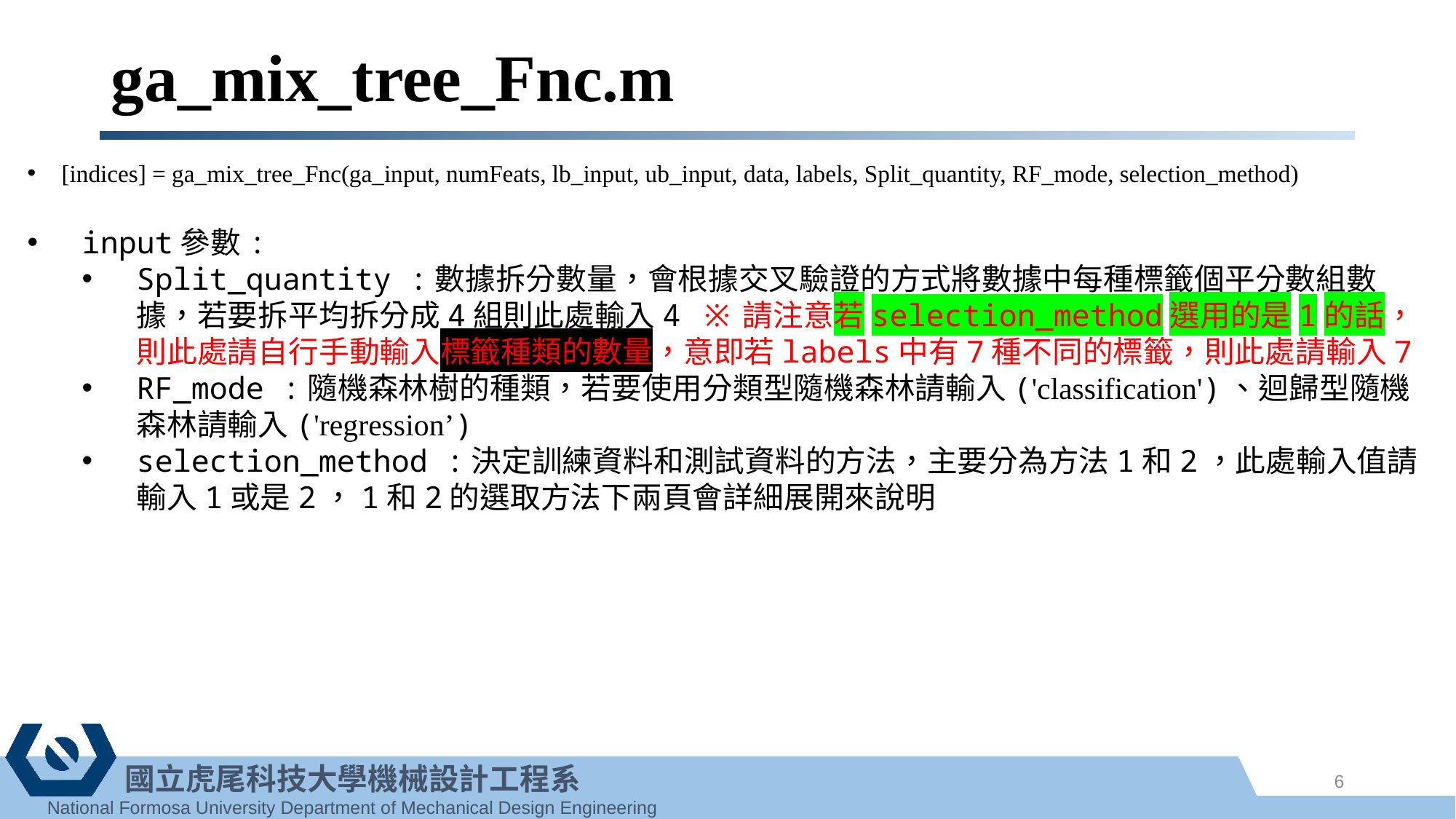

# ga_mix_tree_Fnc.m
[indices] = ga_mix_tree_Fnc(ga_input, numFeats, lb_input, ub_input, data, labels, Split_quantity, RF_mode, selection_method)

input參數:
Split_quantity :數據拆分數量，會根據交叉驗證的方式將數據中每種標籤個平分數組數據，若要拆平均拆分成4組則此處輸入4 ※請注意若selection_method選用的是1的話，則此處請自行手動輸入標籤種類的數量，意即若labels中有7種不同的標籤，則此處請輸入7
RF_mode :隨機森林樹的種類，若要使用分類型隨機森林請輸入('classification')、迴歸型隨機森林請輸入('regression’)
selection_method :決定訓練資料和測試資料的方法，主要分為方法1和2，此處輸入值請輸入1或是2，1和2的選取方法下兩頁會詳細展開來說明
6